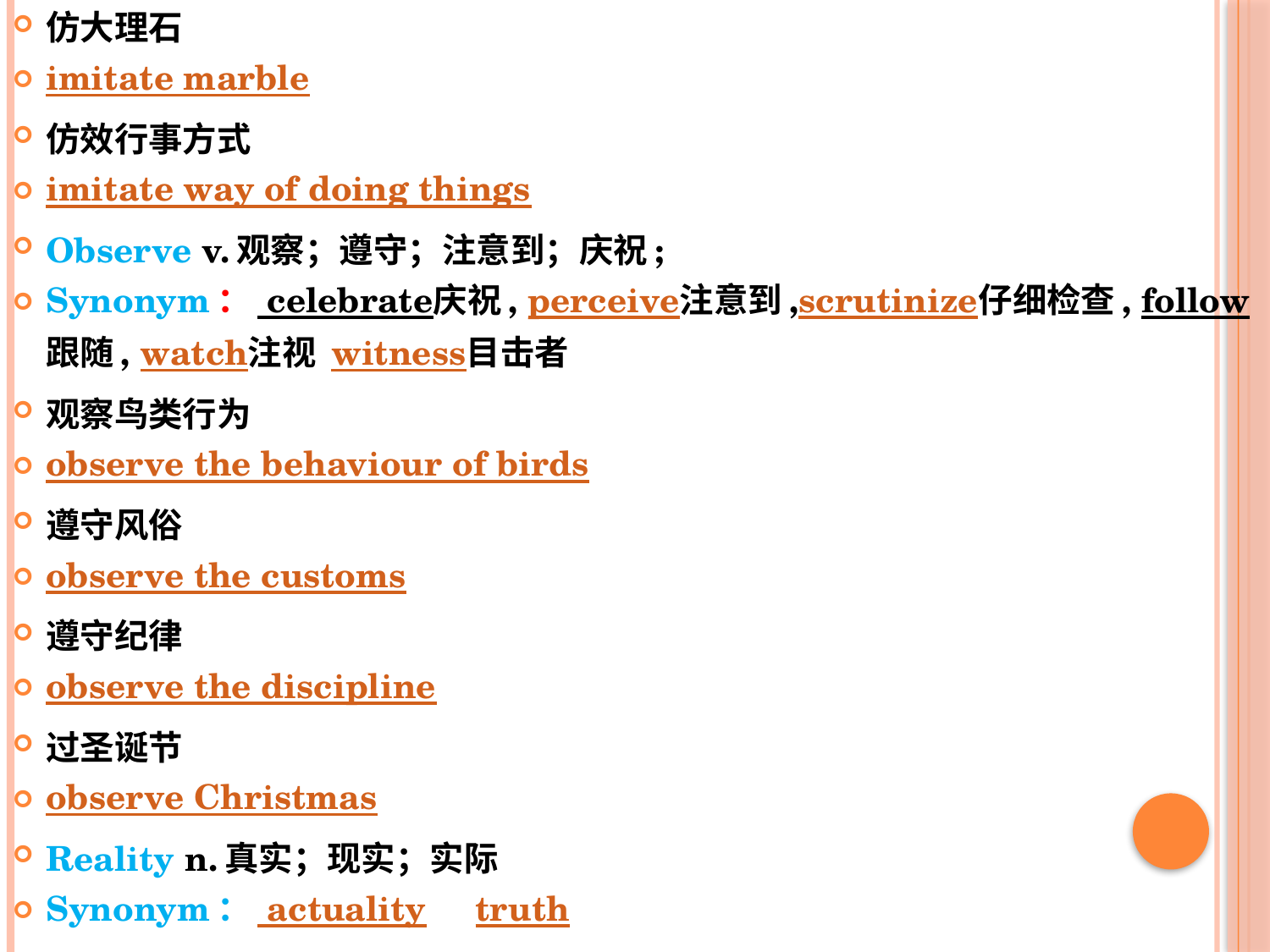

仿大理石
imitate marble
仿效行事方式
imitate way of doing things
Observe v.观察；遵守；注意到；庆祝;
Synonym： celebrate庆祝, perceive注意到,scrutinize仔细检查, follow跟随, watch注视 witness目击者
观察鸟类行为
observe the behaviour of birds
遵守风俗
observe the customs
遵守纪律
observe the discipline
过圣诞节
observe Christmas
Reality n.真实；现实；实际
Synonym： actuality　 truth